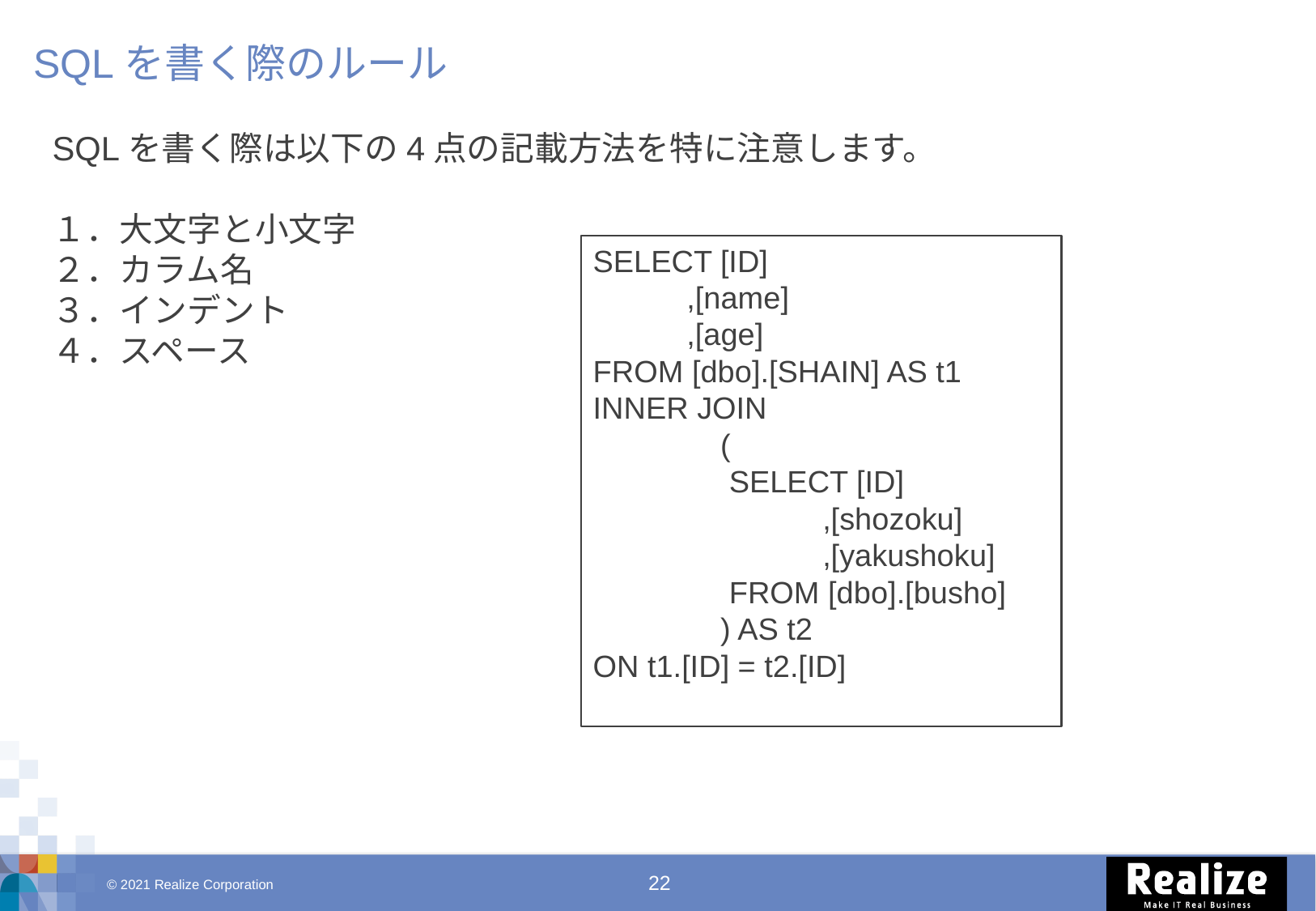

SQLを書く際のルール
SQLを書く際は以下の4点の記載方法を特に注意します。

１．大文字と小文字
２．カラム名
３．インデント
４．スペース
SELECT [ID]
           ,[name]
           ,[age]
FROM [dbo].[SHAIN] AS t1
INNER JOIN
               (
                SELECT [ID]
                           ,[shozoku]
                           ,[yakushoku]
                FROM [dbo].[busho]
               ) AS t2
ON t1.[ID] = t2.[ID]